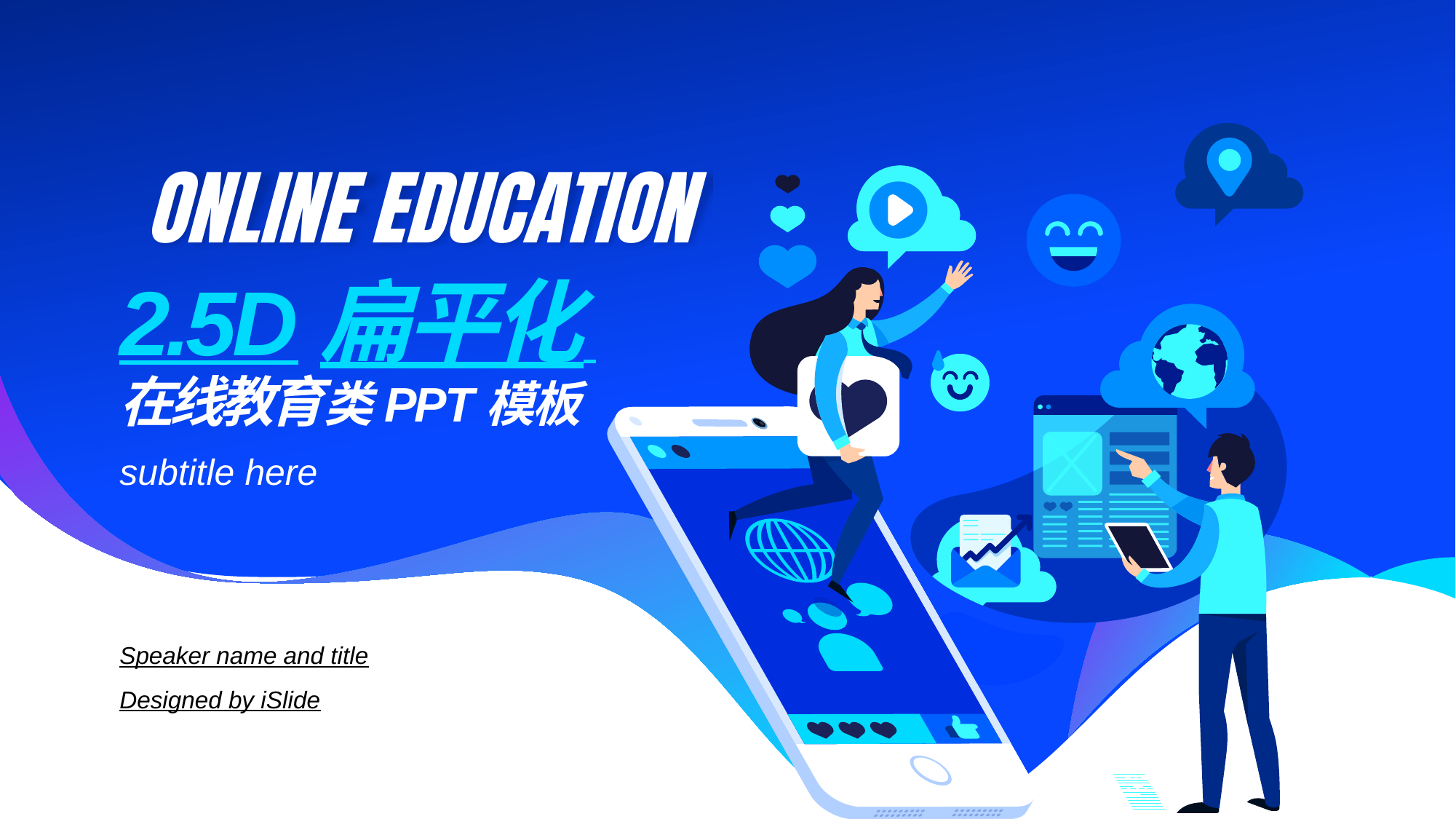

ONLINE EDUCATION
# 2.5D扁平化 在线教育类PPT模板
subtitle here
Speaker name and title
Designed by iSlide